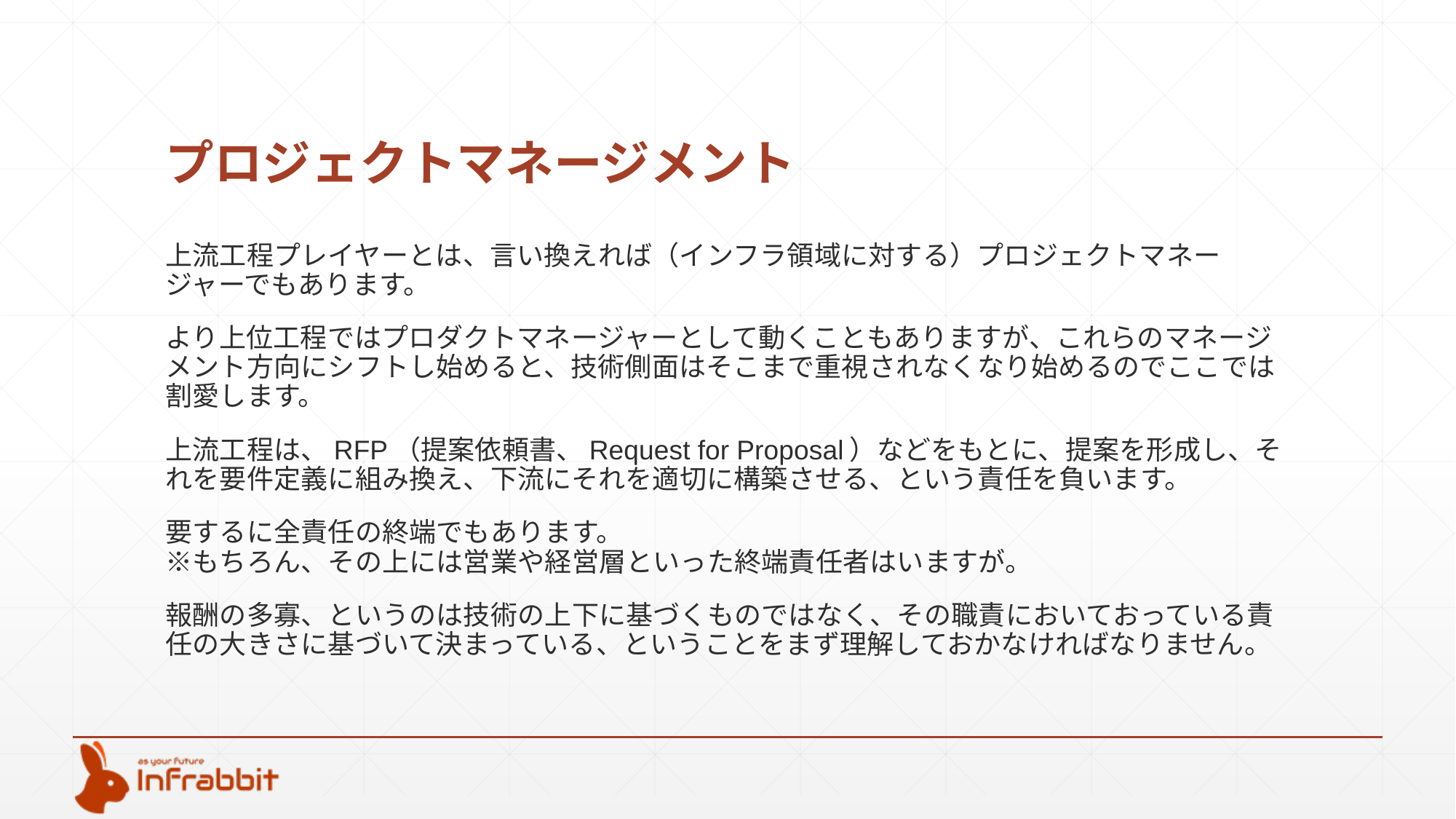

# プロジェクトマネージメント
上流工程プレイヤーとは、言い換えれば（インフラ領域に対する）プロジェクトマネージャーでもあります。
より上位工程ではプロダクトマネージャーとして動くこともありますが、これらのマネージメント方向にシフトし始めると、技術側面はそこまで重視されなくなり始めるのでここでは割愛します。
上流工程は、RFP（提案依頼書、Request for Proposal）などをもとに、提案を形成し、それを要件定義に組み換え、下流にそれを適切に構築させる、という責任を負います。
要するに全責任の終端でもあります。
※もちろん、その上には営業や経営層といった終端責任者はいますが。
報酬の多寡、というのは技術の上下に基づくものではなく、その職責においておっている責任の大きさに基づいて決まっている、ということをまず理解しておかなければなりません。